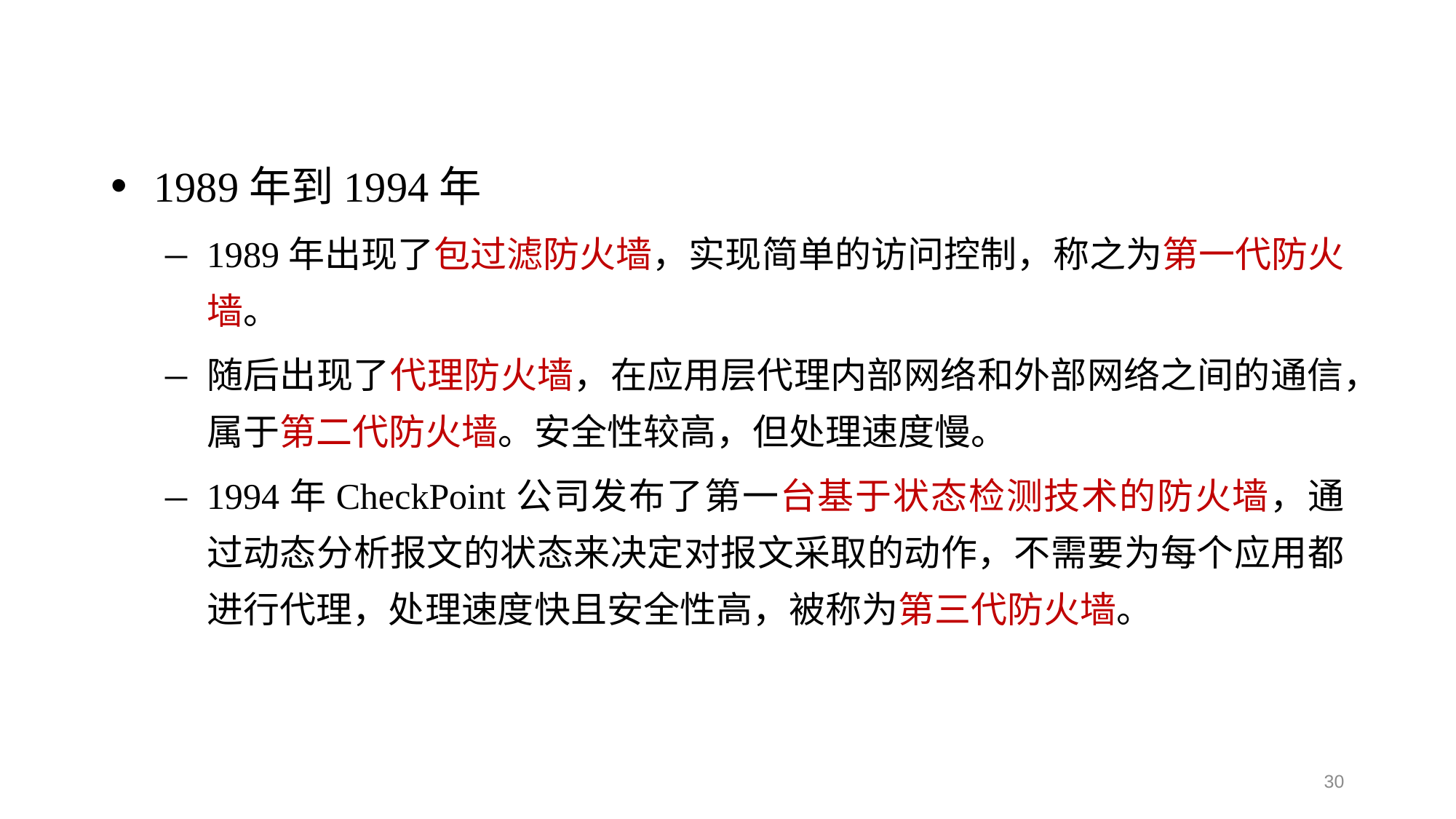

#
1989年到1994年
1989年出现了包过滤防火墙，实现简单的访问控制，称之为第一代防火墙。
随后出现了代理防火墙，在应用层代理内部网络和外部网络之间的通信，属于第二代防火墙。安全性较高，但处理速度慢。
1994年CheckPoint公司发布了第一台基于状态检测技术的防火墙，通过动态分析报文的状态来决定对报文采取的动作，不需要为每个应用都进行代理，处理速度快且安全性高，被称为第三代防火墙。
30